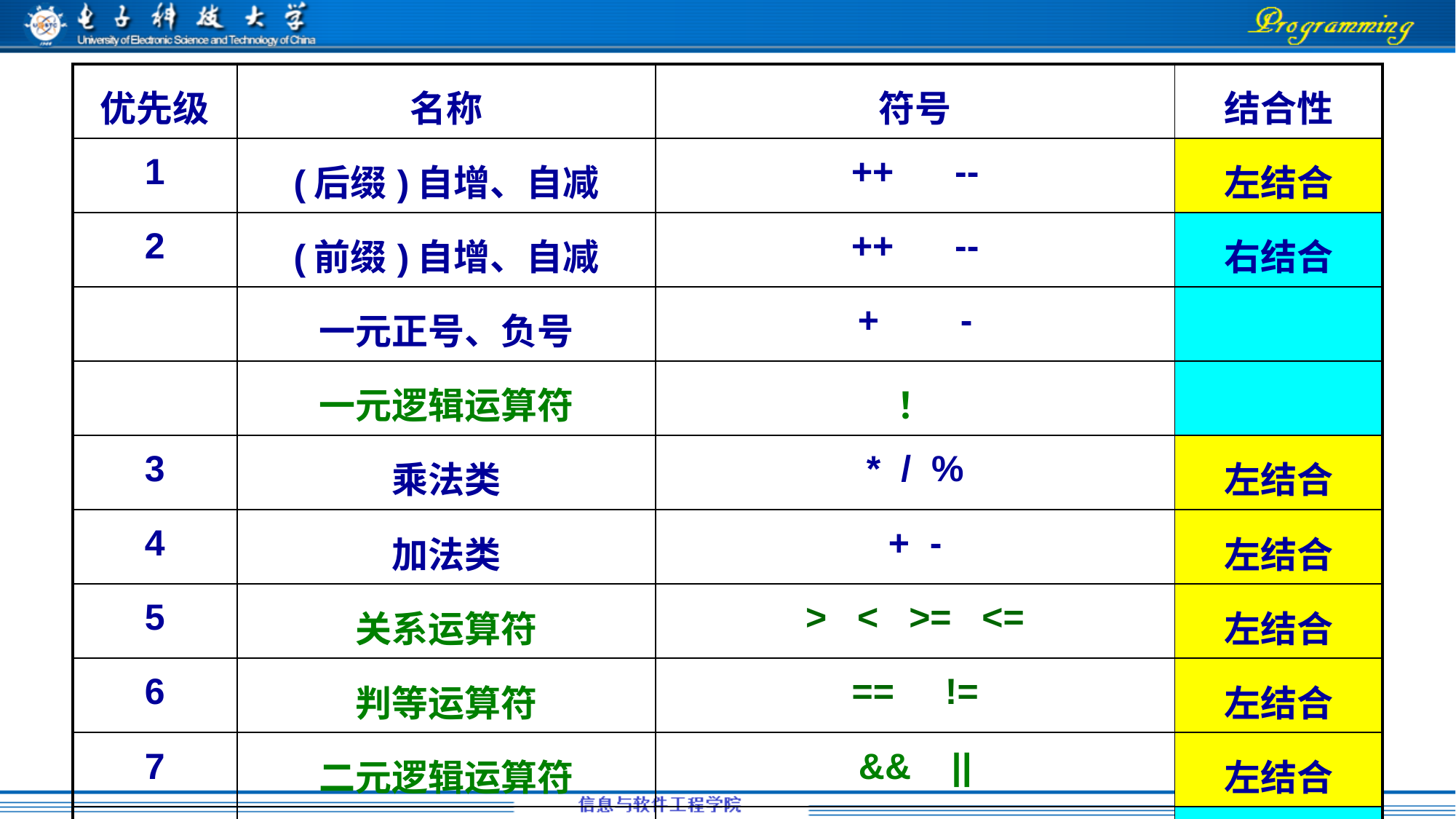

| 优先级 | 名称 | 符号 | 结合性 |
| --- | --- | --- | --- |
| 1 | (后缀)自增、自减 | ++ -- | 左结合 |
| 2 | (前缀)自增、自减 | ++ -- | 右结合 |
|  | 一元正号、负号 | + - |  |
|  | 一元逻辑运算符 | ！ |  |
| 3 | 乘法类 | \* / % | 左结合 |
| 4 | 加法类 | + - | 左结合 |
| 5 | 关系运算符 | > < >= <= | 左结合 |
| 6 | 判等运算符 | == != | 左结合 |
| 7 | 二元逻辑运算符 | && || | 左结合 |
| 8 | 赋值 | = \*= /= %= += -= | 右结合 |